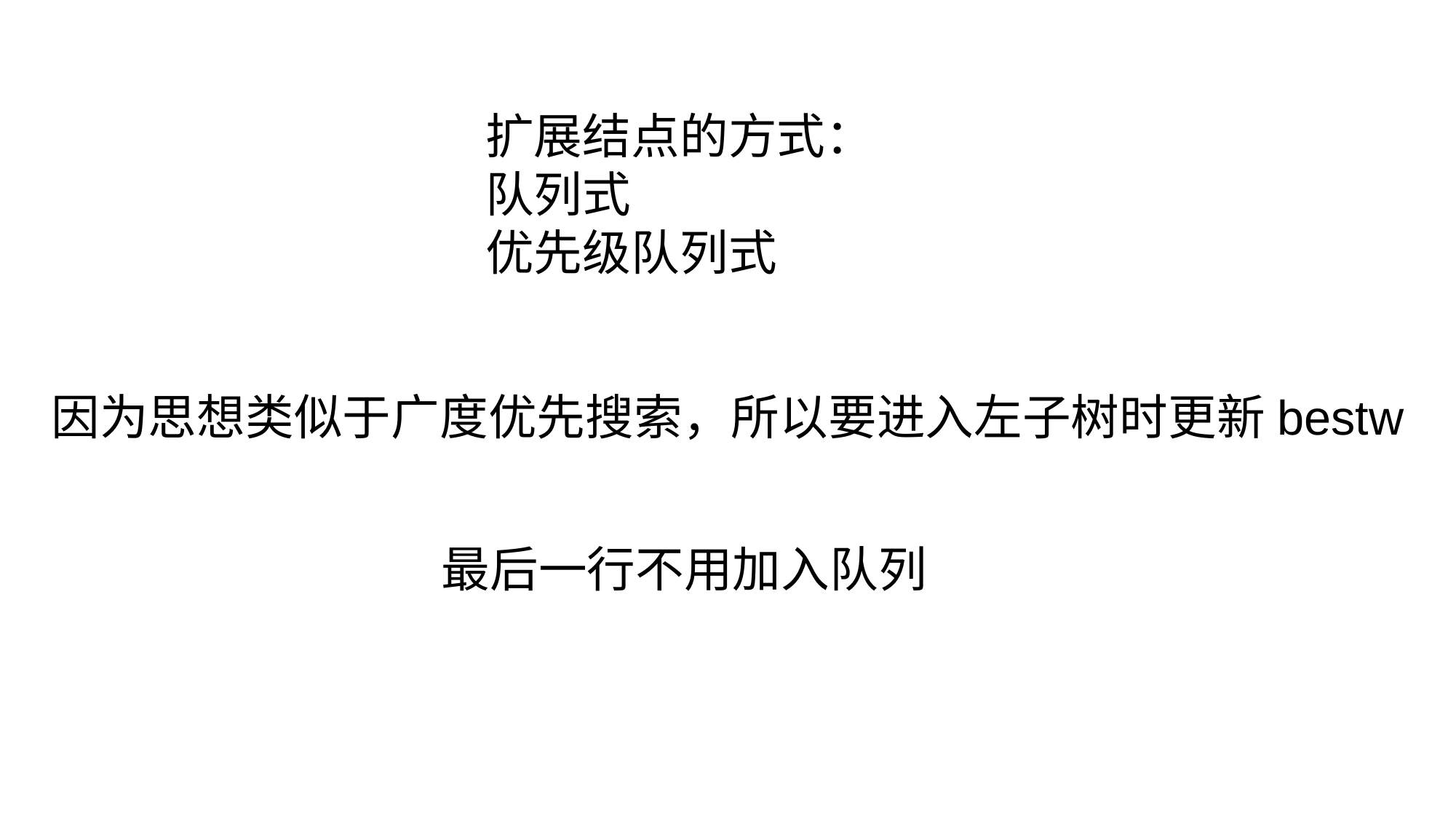

扩展结点的方式：
队列式
优先级队列式
因为思想类似于广度优先搜索，所以要进入左子树时更新bestw
最后一行不用加入队列